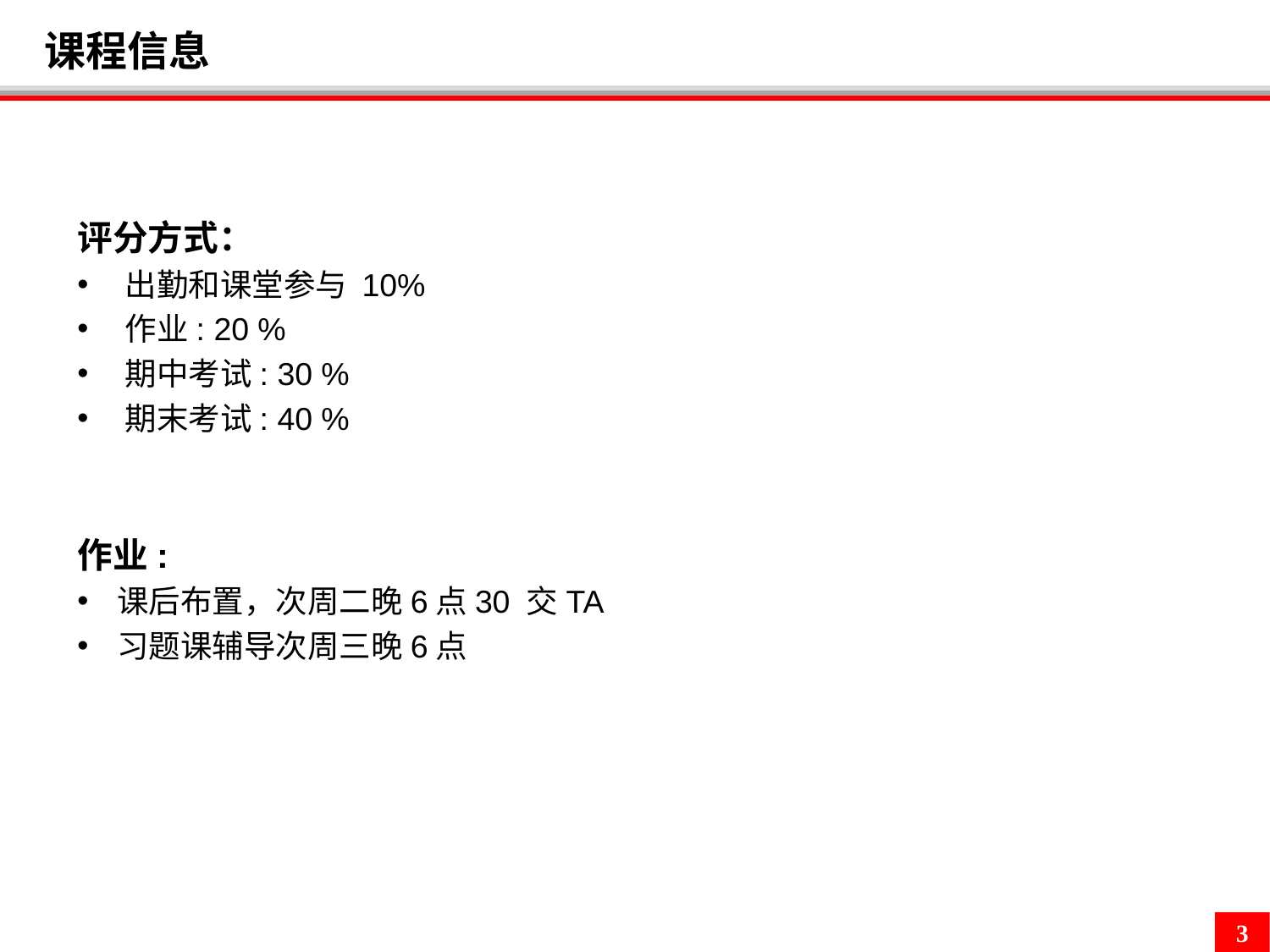

课程信息
评分方式：
出勤和课堂参与 10%
作业: 20 %
期中考试: 30 %
期末考试: 40 %

作业:
课后布置，次周二晚6点30 交TA
习题课辅导次周三晚6点
3
3